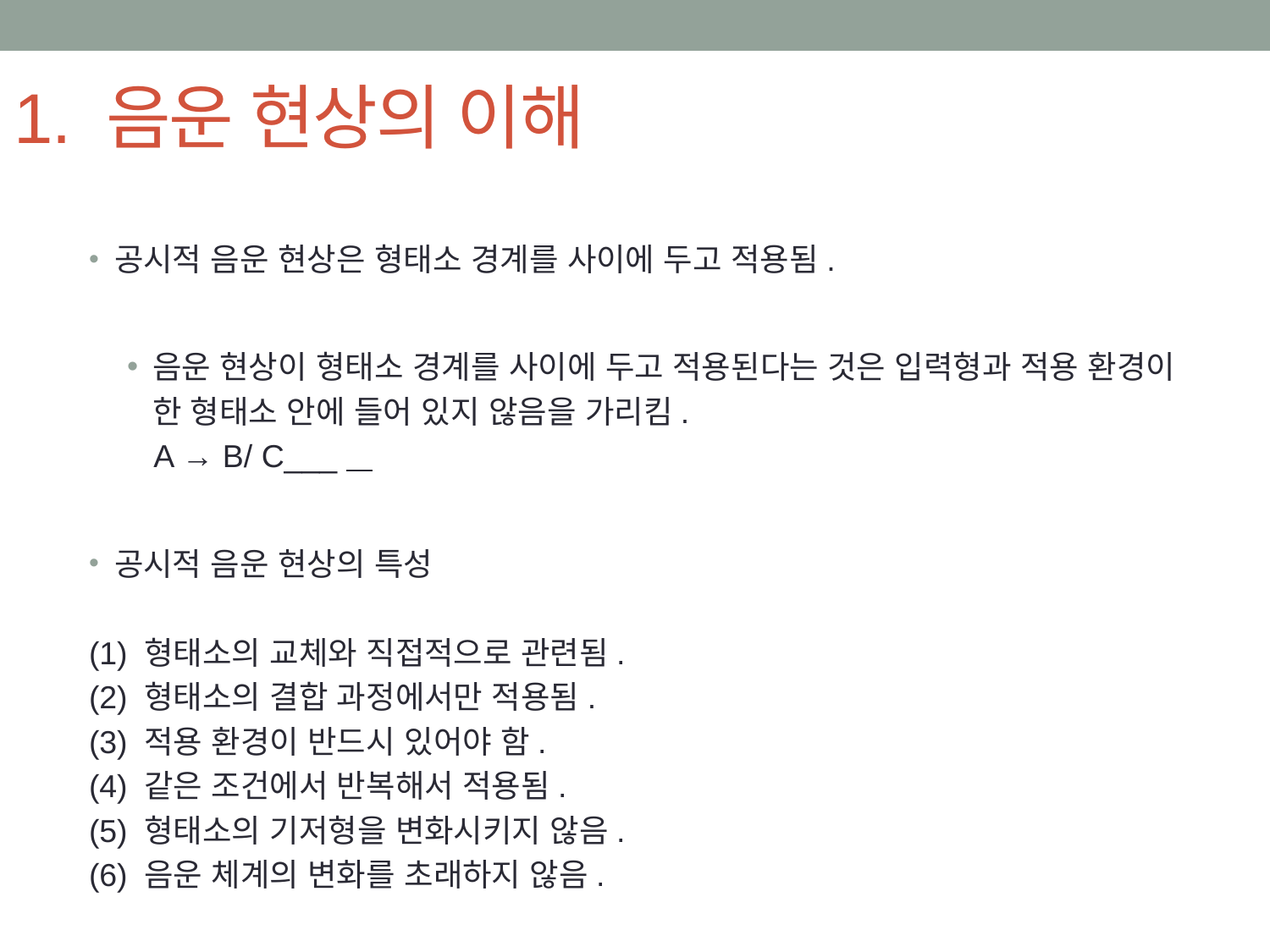

# 1. 음운 현상의 이해

공시적 음운 현상은 형태소 경계를 사이에 두고 적용됨.

음운 현상이 형태소 경계를 사이에 두고 적용된다는 것은 입력형과 적용 환경이
  한 형태소 안에 들어 있지 않음을 가리킴.
   A → B/ C___

공시적 음운 현상의 특성

(1) 형태소의 교체와 직접적으로 관련됨.
(2) 형태소의 결합 과정에서만 적용됨.
(3) 적용 환경이 반드시 있어야 함.
(4) 같은 조건에서 반복해서 적용됨.
(5) 형태소의 기저형을 변화시키지 않음.
(6) 음운 체계의 변화를 초래하지 않음.